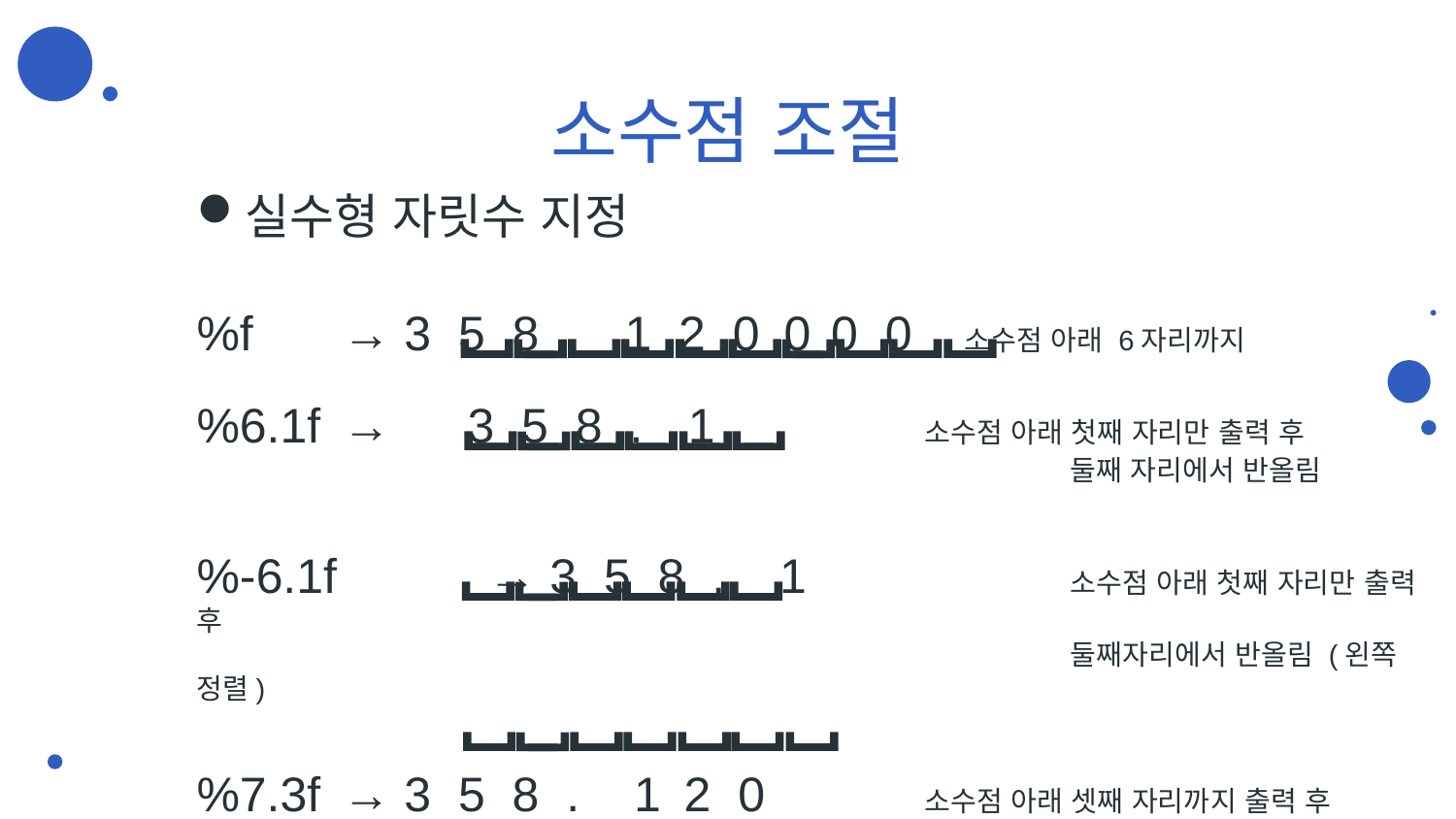

# 소수점 조절
실수형 자릿수 지정

%f 	→ 3  5  8  .    1  2  0  0  0  0   소수점 아래 6자리까지
%6.1f 	→      3  5  8  .    1  		소수점 아래 첫째 자리만 출력 후
						둘째 자리에서 반올림

%-6.1f 	→ 3  5  8  .    1 		소수점 아래 첫째 자리만 출력 후
						둘째자리에서 반올림 (왼쪽 정렬)

%7.3f 	→ 3  5  8  .    1  2  0		소수점 아래 셋째 자리까지 출력 후
						오른쪽 빈칸은 숫자 0으로 채움